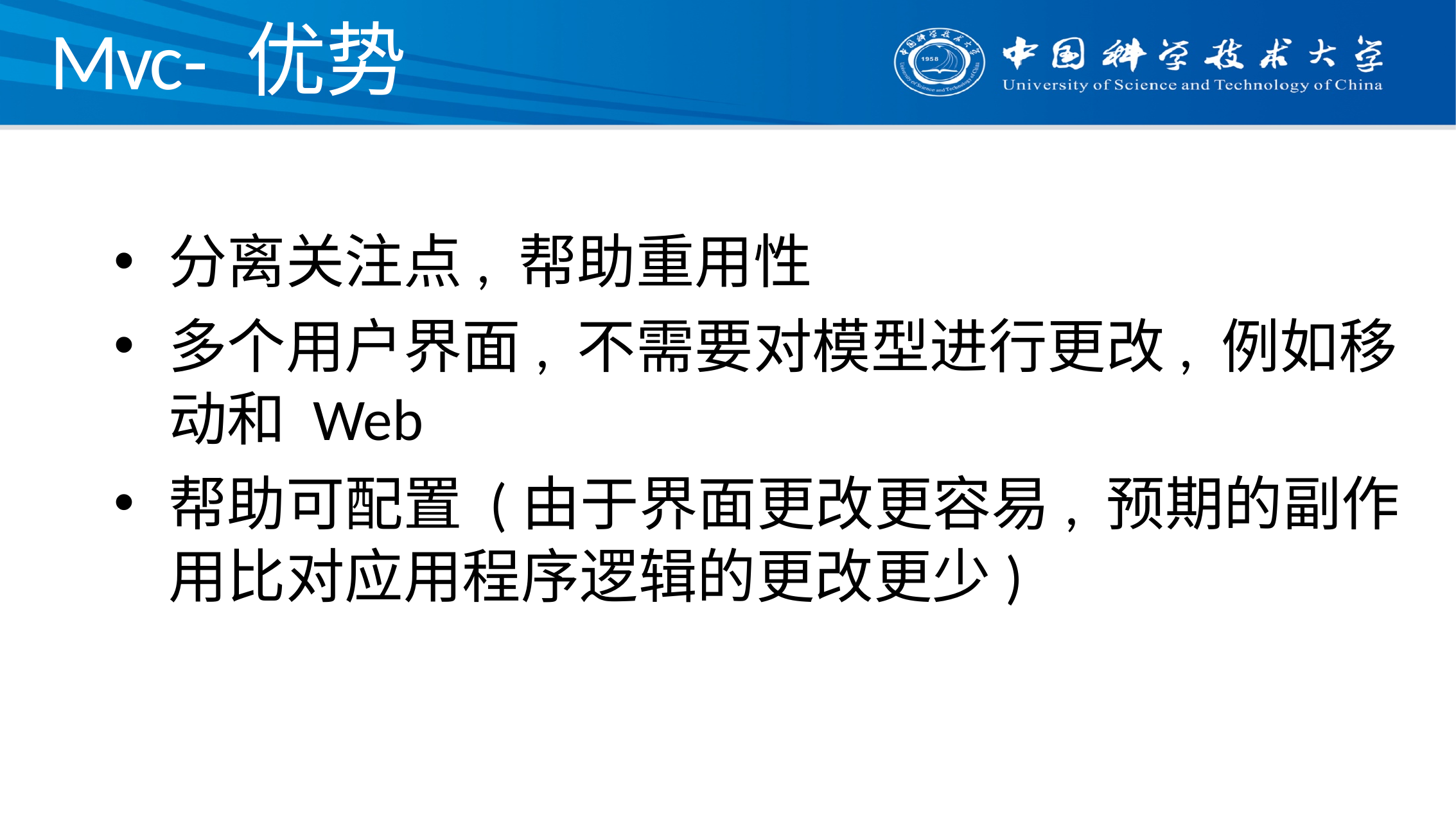

# Mvc- 优势
分离关注点, 帮助重用性
多个用户界面, 不需要对模型进行更改, 例如移动和 Web
帮助可配置 (由于界面更改更容易, 预期的副作用比对应用程序逻辑的更改更少)